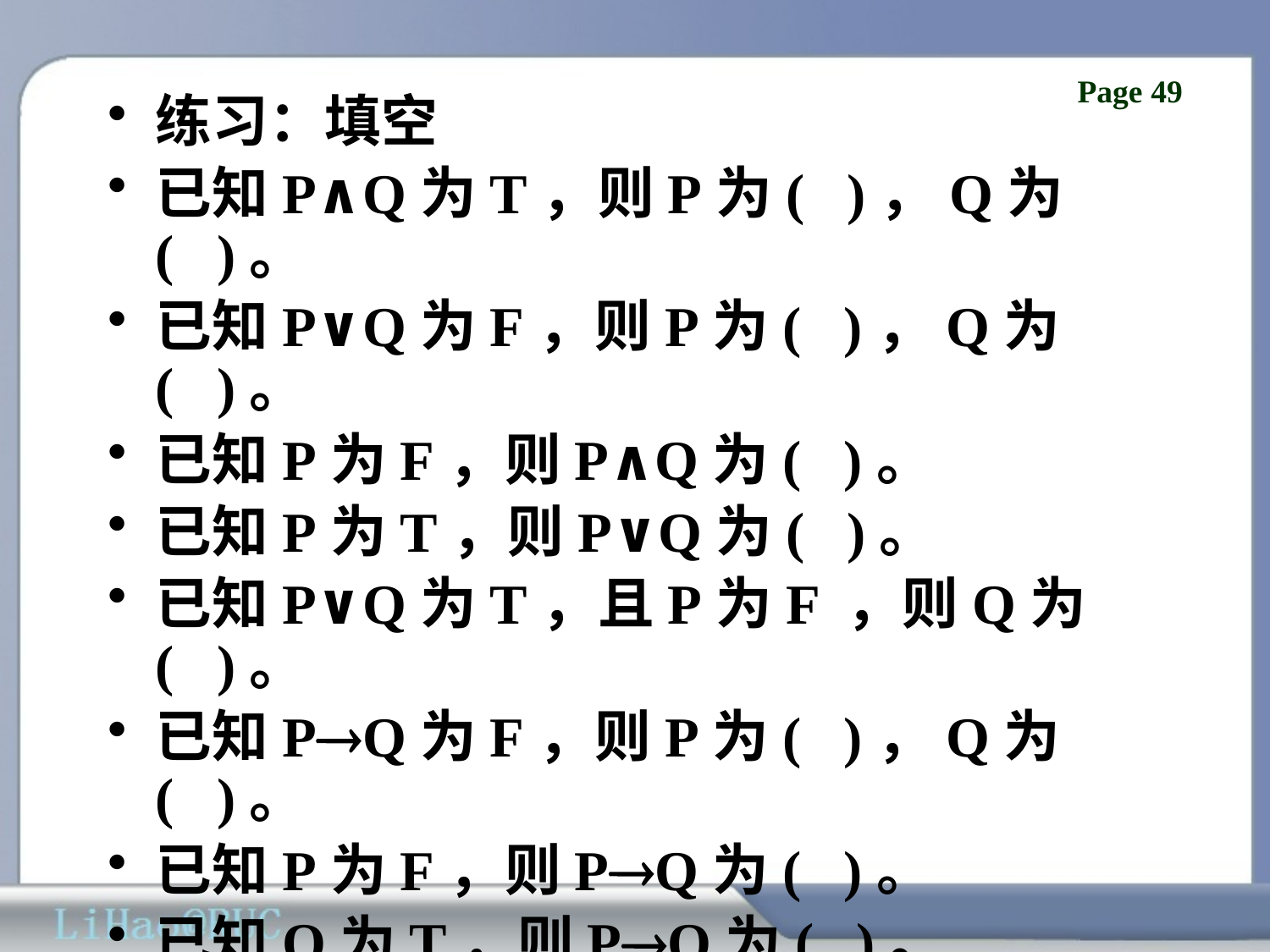

练习：填空
已知P∧Q为T，则P为(   )，Q为(   )。
已知P∨Q为F，则P为(   )，Q为(   )。
已知P为F，则P∧Q为(   )。
已知P为T，则P∨Q为(   )。
已知P∨Q为T，且P为F ，则Q为(   )。
已知P→Q为F，则P为(   )，Q为(   )。
已知P为F，则P→Q为(   )。
已知Q为T，则P→Q为(   )。
已知 ¬P→¬Q为F，则P为(   )， Q为(   )。